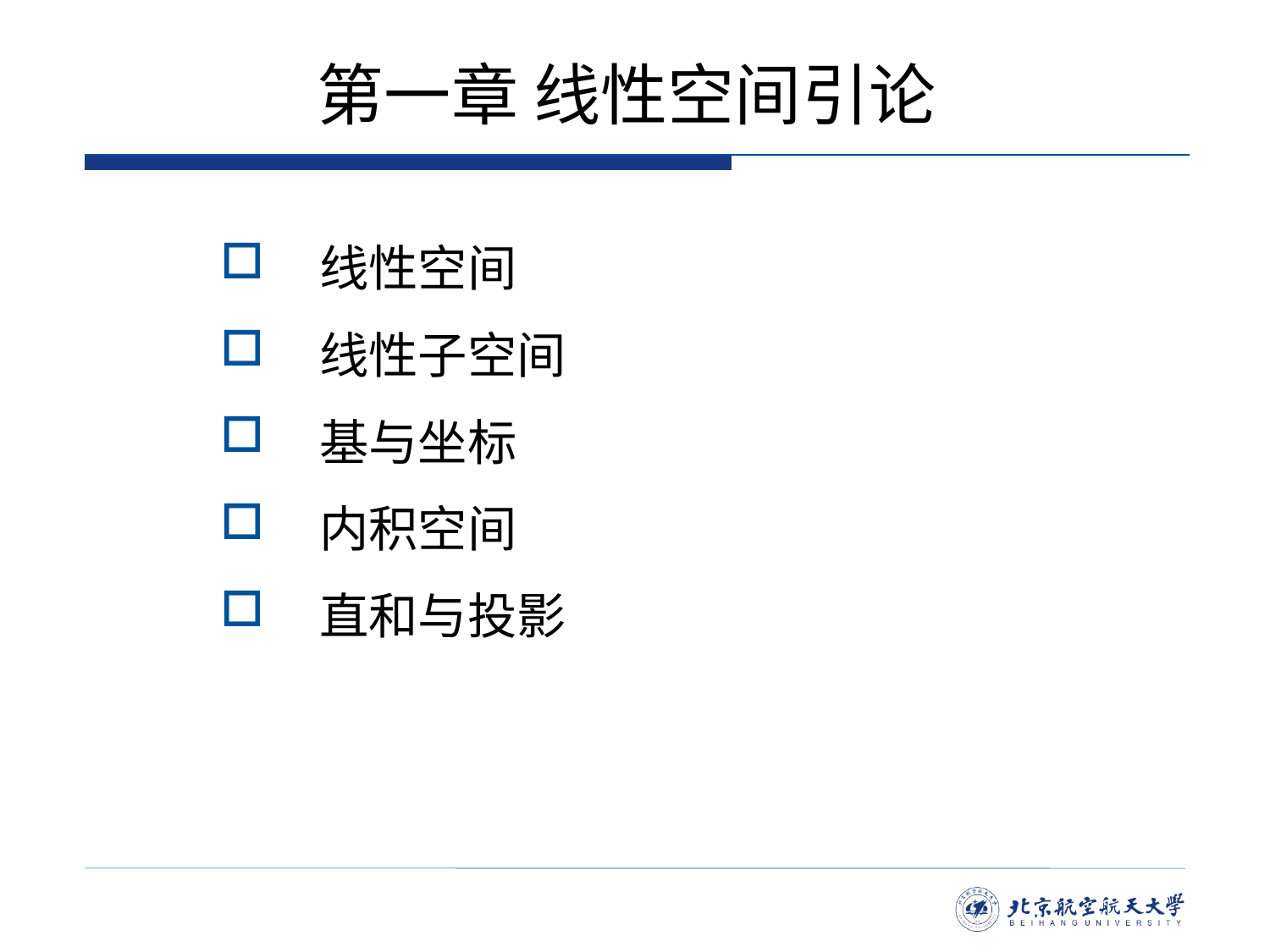

# 第一章 线性空间引论
  线性空间
  线性子空间
  基与坐标
  内积空间
  直和与投影